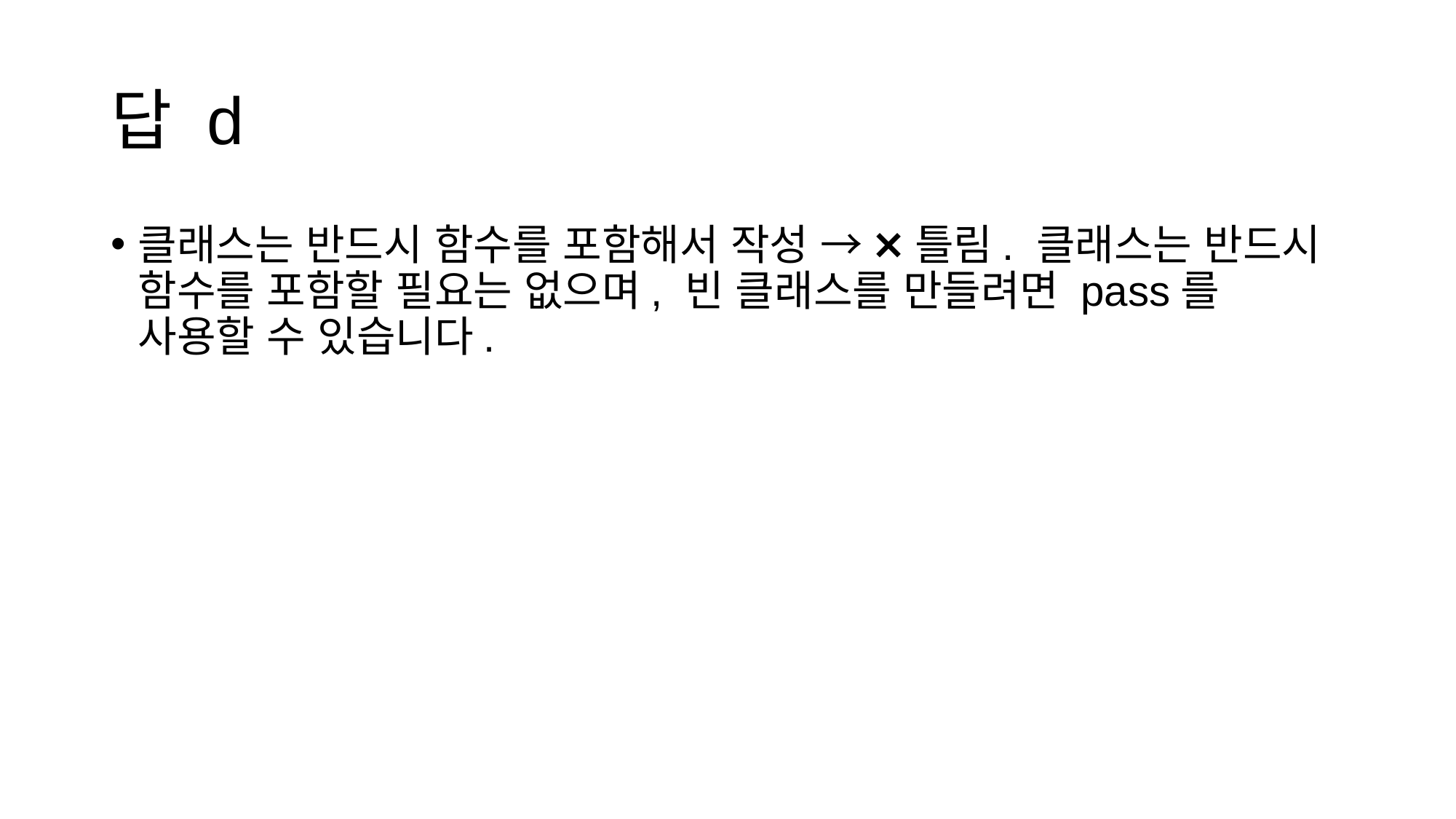

# 답 d
클래스는 반드시 함수를 포함해서 작성 → ❌ 틀림. 클래스는 반드시 함수를 포함할 필요는 없으며, 빈 클래스를 만들려면 pass를 사용할 수 있습니다.